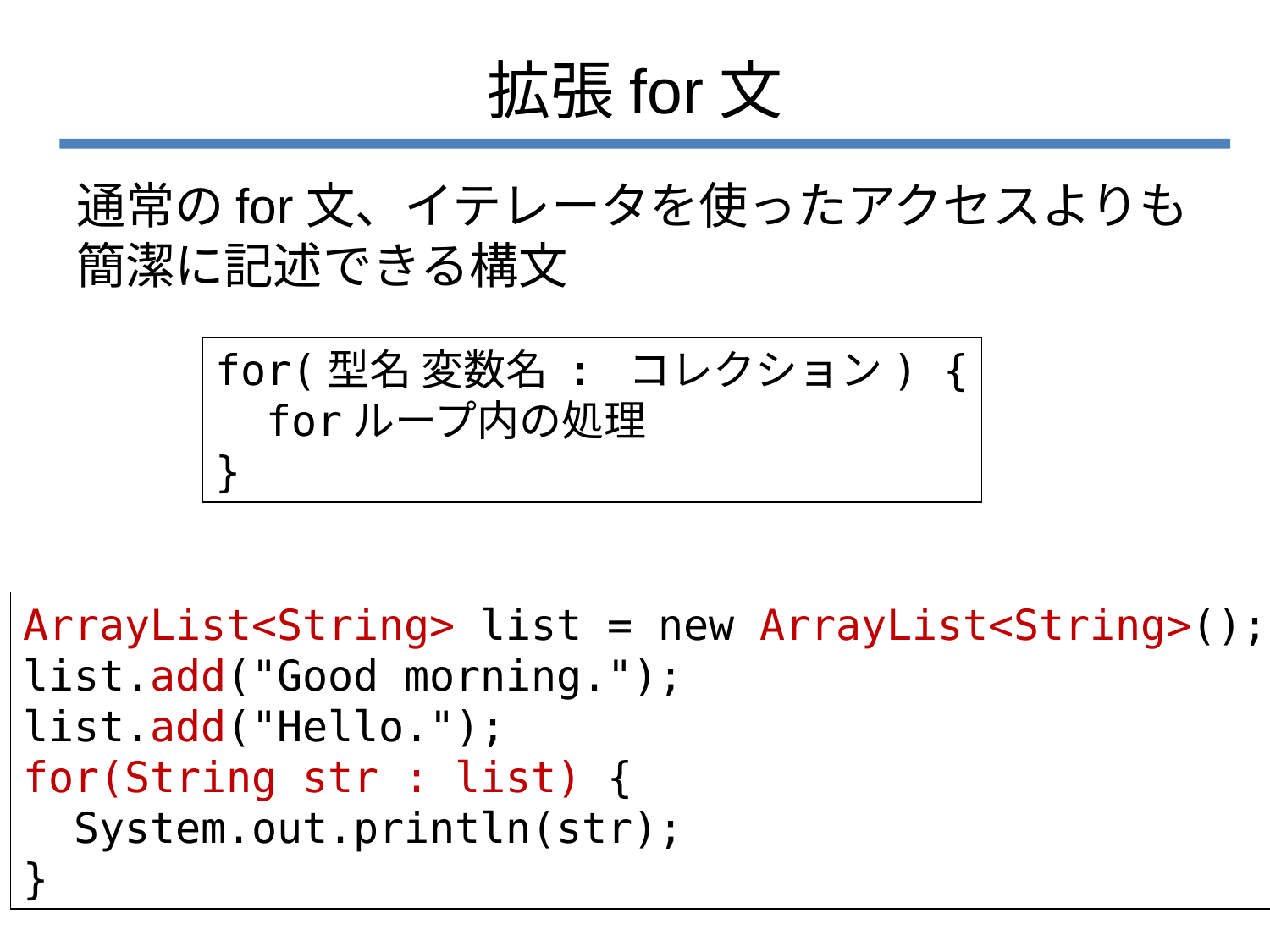

# 拡張for文
通常のfor文、イテレータを使ったアクセスよりも簡潔に記述できる構文
for(型名 変数名 : コレクション) {
  forループ内の処理
}
ArrayList<String> list = new ArrayList<String>();
list.add("Good morning.");
list.add("Hello.");
for(String str : list) {
  System.out.println(str);
}